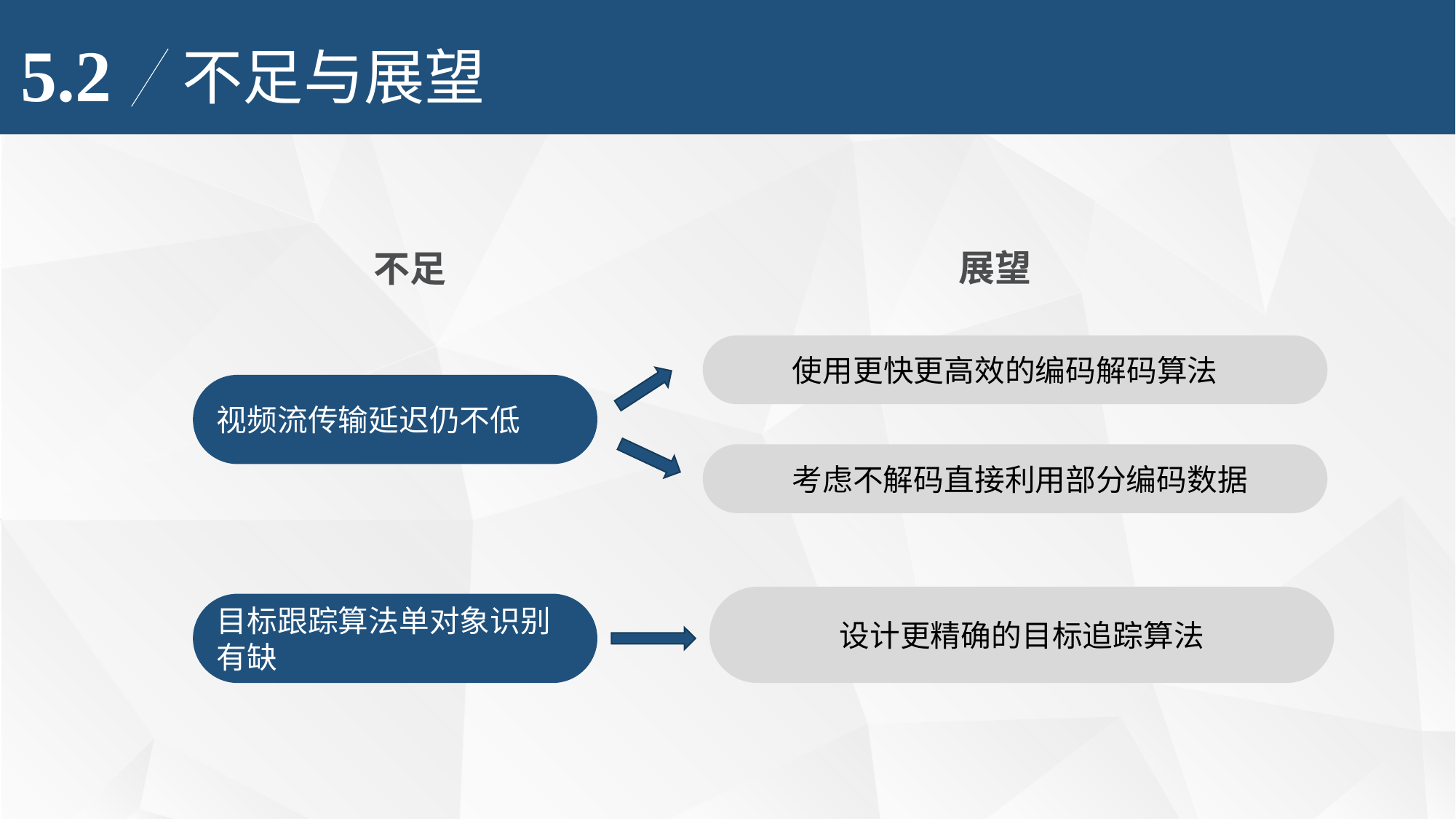

5.2
不足与展望
展望
不足
使用更快更高效的编码解码算法
视频流传输延迟仍不低
 考虑不解码直接利用部分编码数据
设计更精确的目标追踪算法
目标跟踪算法单对象识别有缺